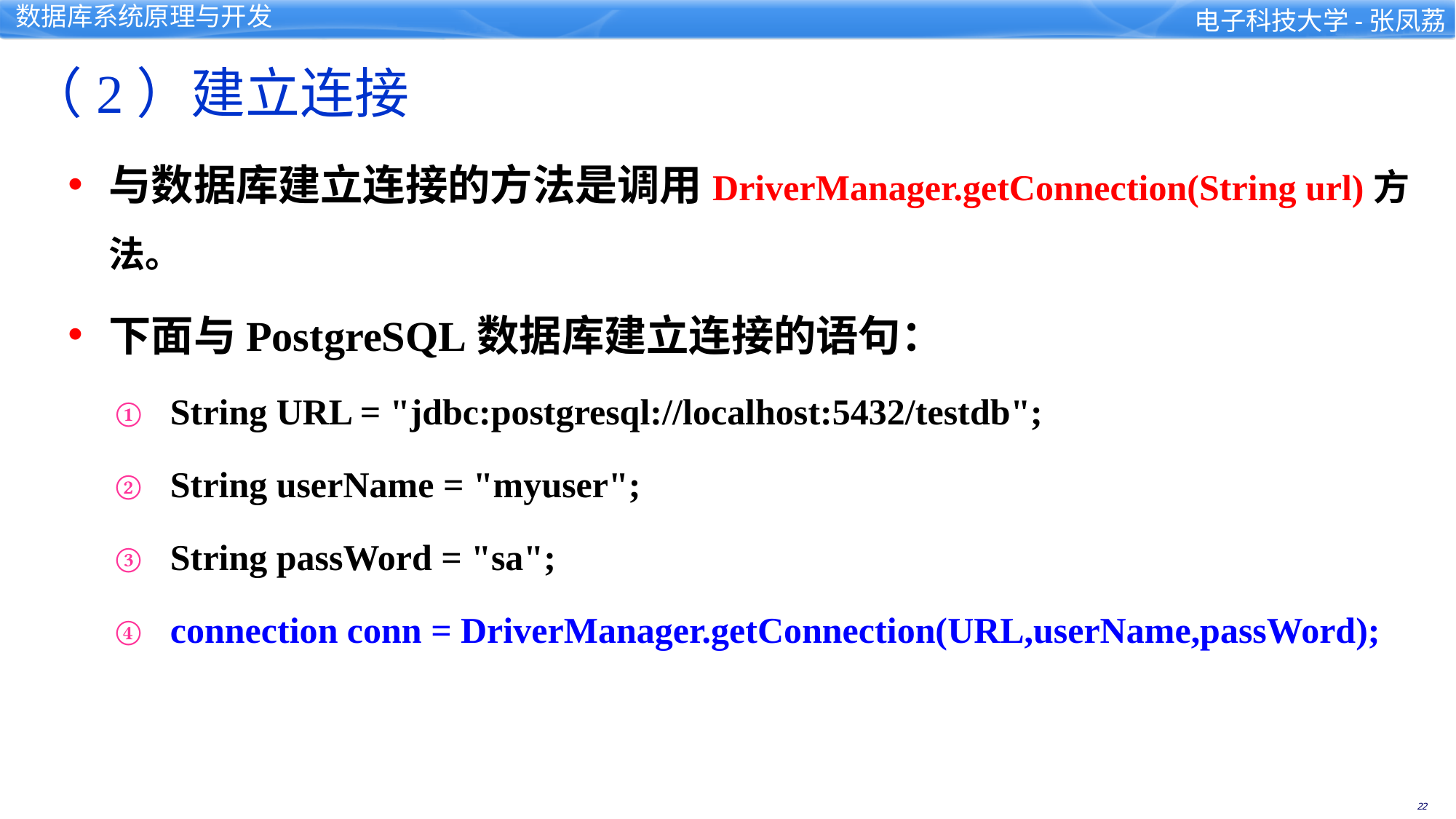

（2）建立连接
与数据库建立连接的方法是调用DriverManager.getConnection(String url)方法。
下面与PostgreSQL数据库建立连接的语句：
String URL = "jdbc:postgresql://localhost:5432/testdb";
String userName = "myuser";
String passWord = "sa";
connection conn = DriverManager.getConnection(URL,userName,passWord);